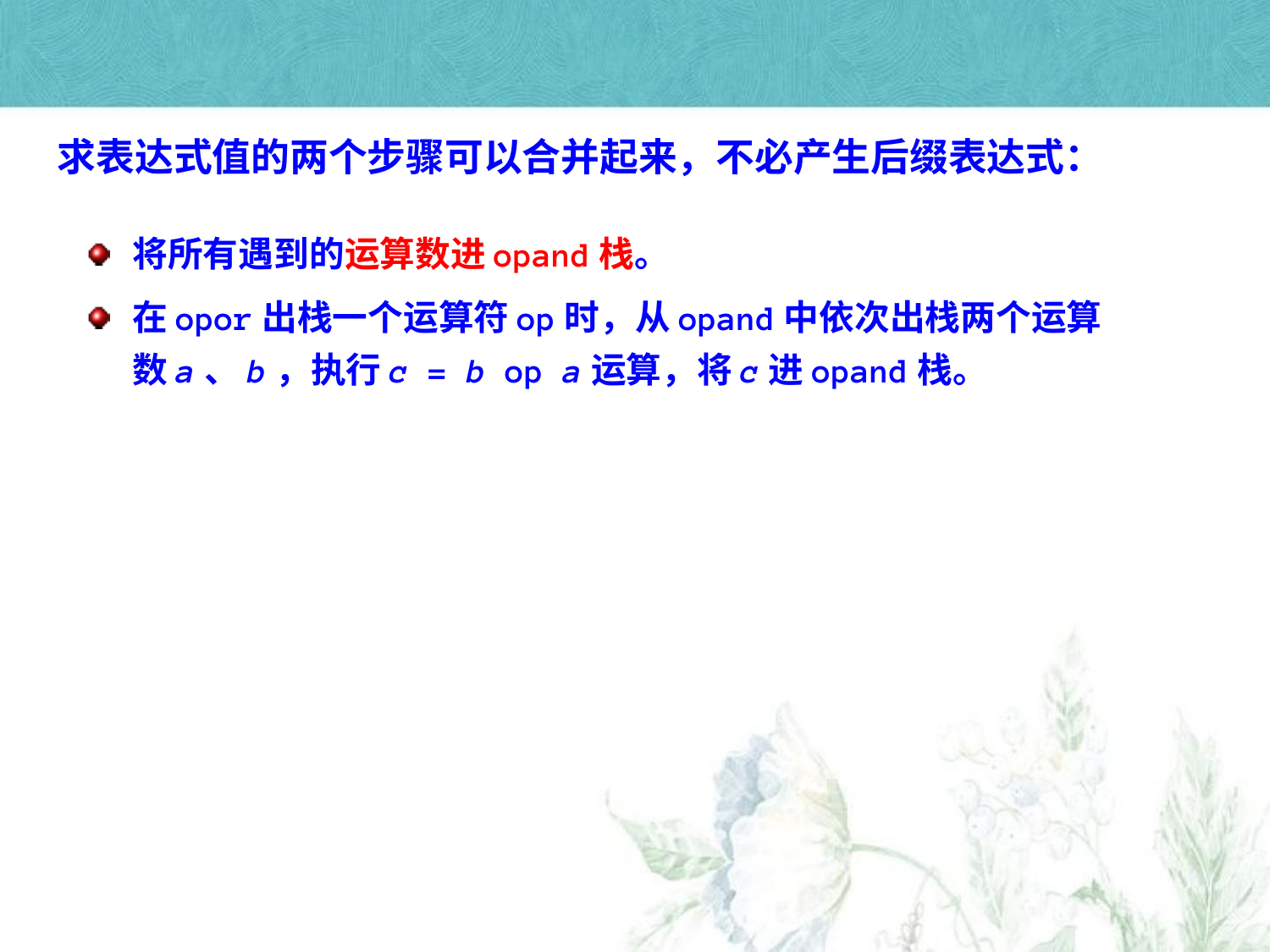

求表达式值的两个步骤可以合并起来，不必产生后缀表达式：
将所有遇到的运算数进opand栈。
在opor出栈一个运算符op时，从opand中依次出栈两个运算数a、b，执行c = b op a运算，将c进opand栈。